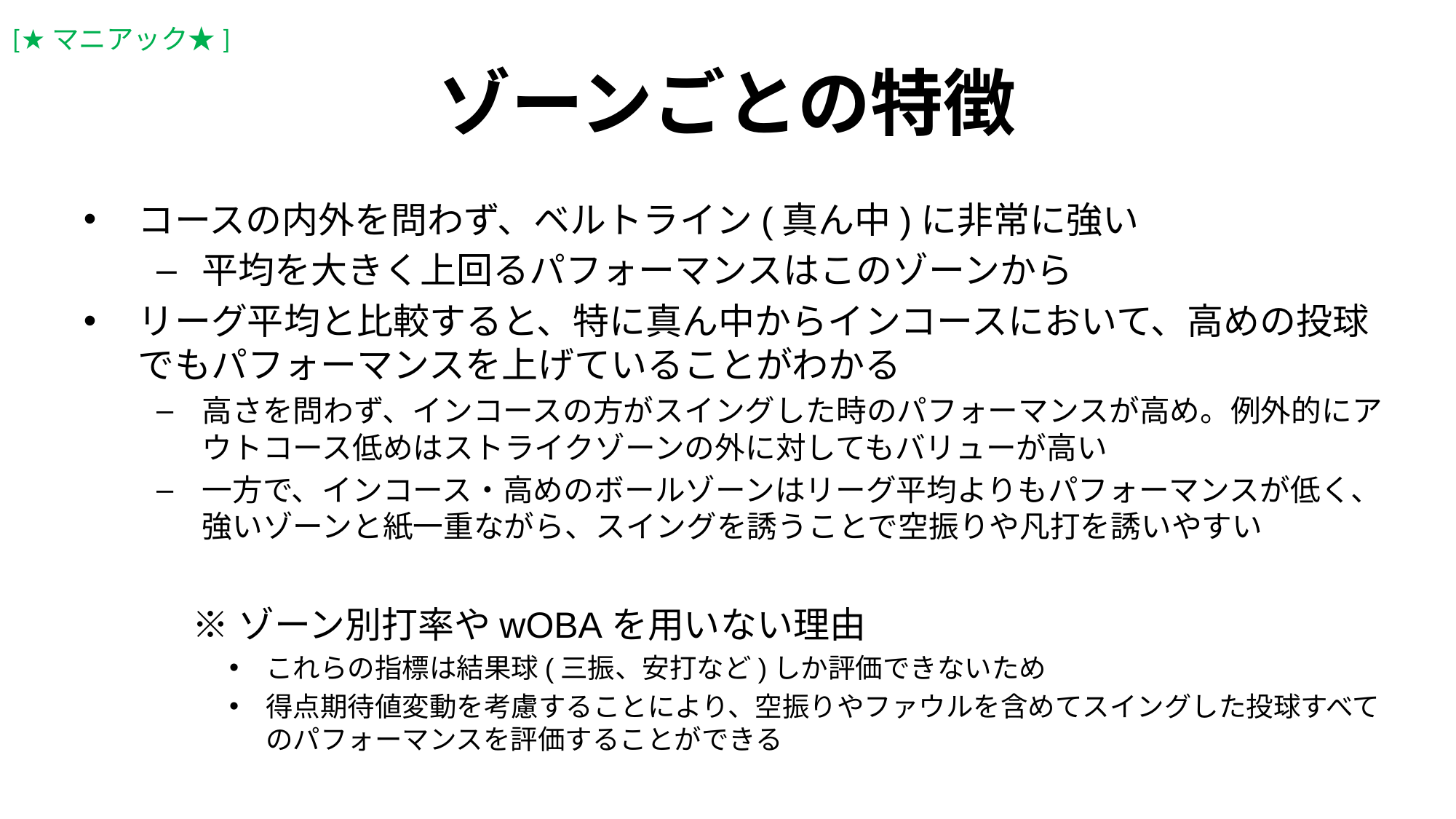

[★マニアック★]
ゾーンごとの特徴
コースの内外を問わず、ベルトライン(真ん中)に非常に強い
平均を大きく上回るパフォーマンスはこのゾーンから
リーグ平均と比較すると、特に真ん中からインコースにおいて、高めの投球でもパフォーマンスを上げていることがわかる
高さを問わず、インコースの方がスイングした時のパフォーマンスが高め。例外的にアウトコース低めはストライクゾーンの外に対してもバリューが高い
一方で、インコース・高めのボールゾーンはリーグ平均よりもパフォーマンスが低く、強いゾーンと紙一重ながら、スイングを誘うことで空振りや凡打を誘いやすい

	※ゾーン別打率やwOBAを用いない理由
これらの指標は結果球(三振、安打など)しか評価できないため
得点期待値変動を考慮することにより、空振りやファウルを含めてスイングした投球すべてのパフォーマンスを評価することができる